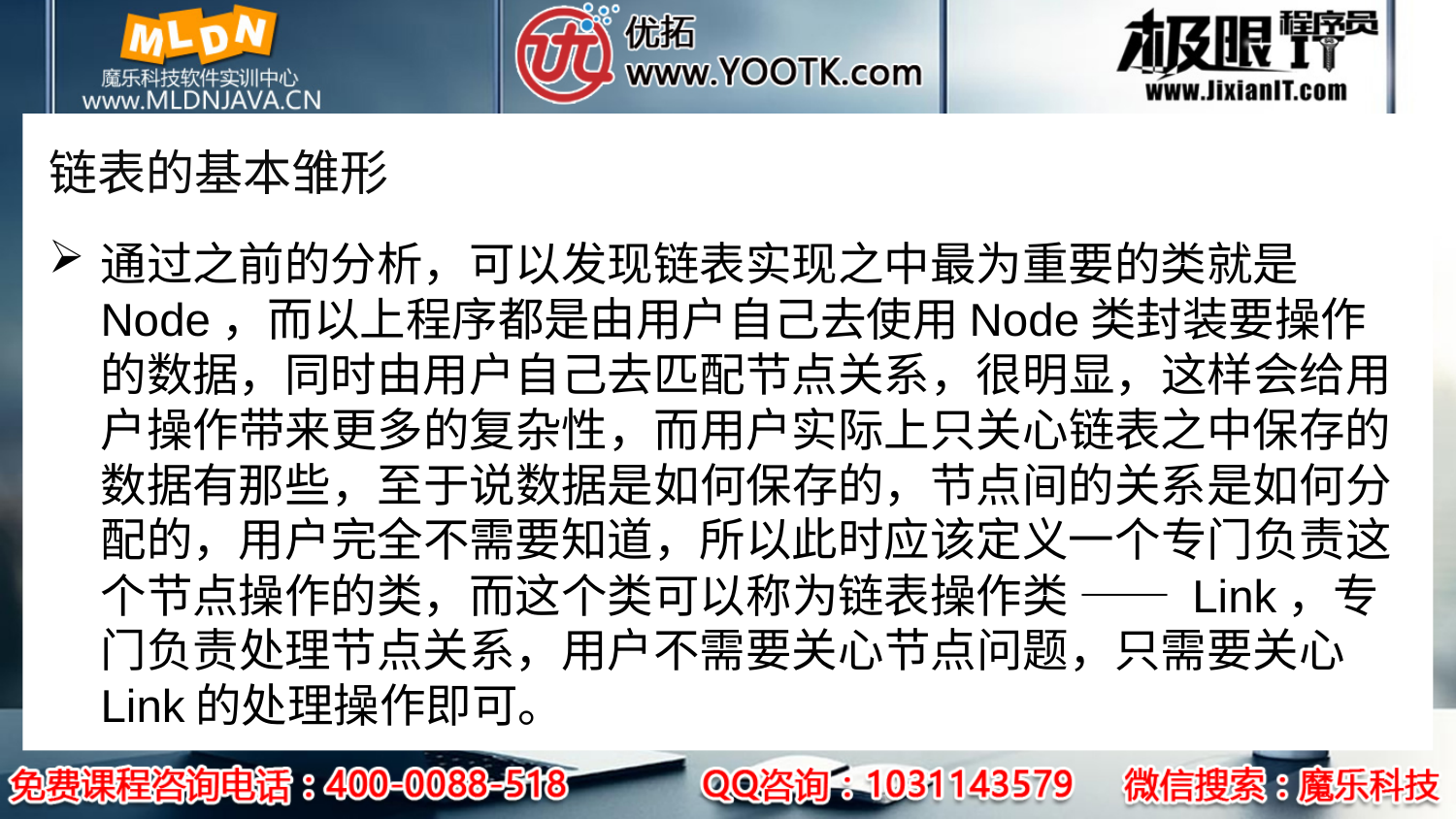

# 链表的基本雏形
通过之前的分析，可以发现链表实现之中最为重要的类就是Node，而以上程序都是由用户自己去使用Node类封装要操作的数据，同时由用户自己去匹配节点关系，很明显，这样会给用户操作带来更多的复杂性，而用户实际上只关心链表之中保存的数据有那些，至于说数据是如何保存的，节点间的关系是如何分配的，用户完全不需要知道，所以此时应该定义一个专门负责这个节点操作的类，而这个类可以称为链表操作类 —— Link，专门负责处理节点关系，用户不需要关心节点问题，只需要关心Link的处理操作即可。